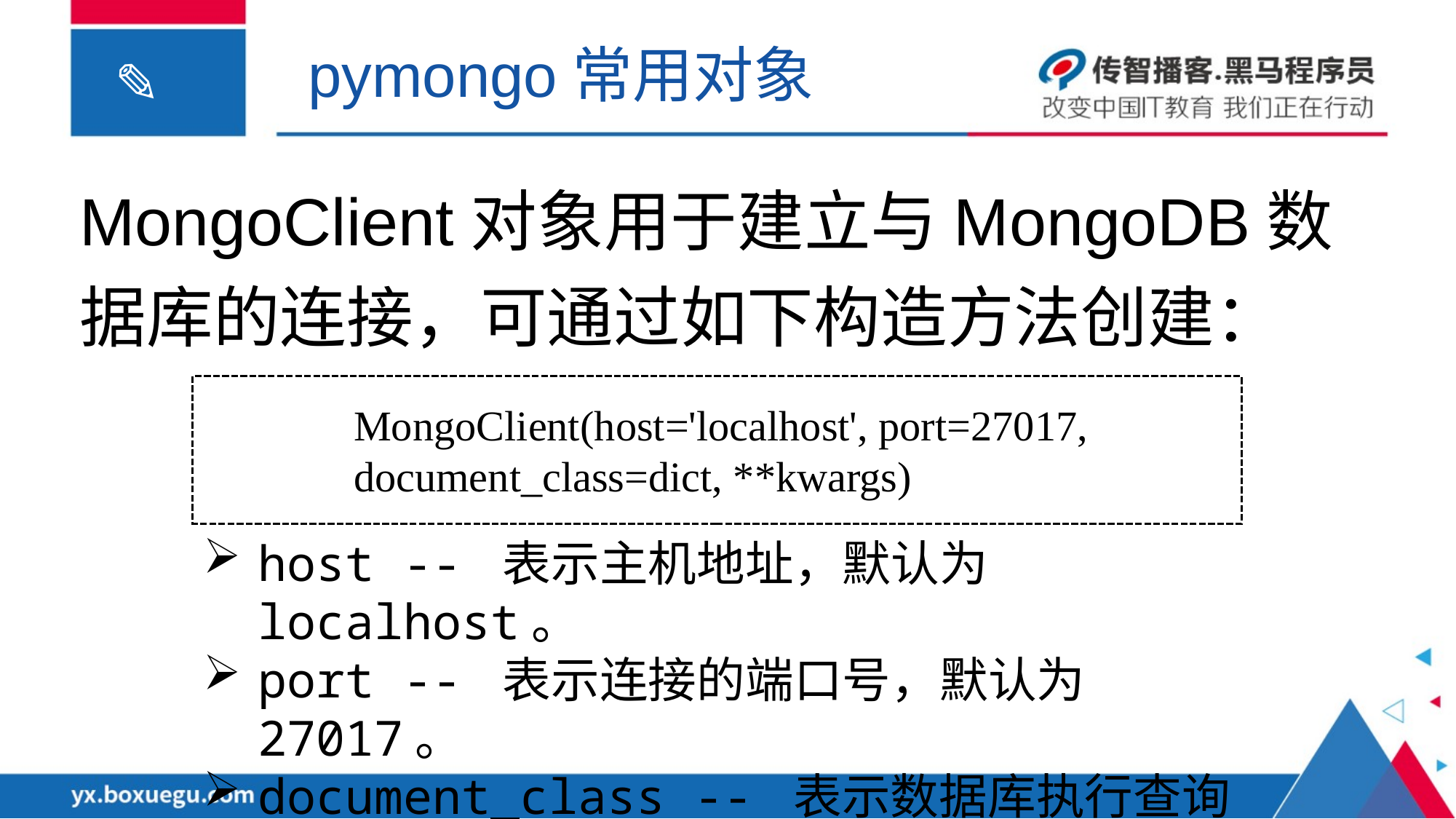

pymongo常用对象
MongoClient对象用于建立与MongoDB数据库的连接，可通过如下构造方法创建：

MongoClient(host='localhost', port=27017, document_class=dict, **kwargs)
host -- 表示主机地址，默认为localhost。
port -- 表示连接的端口号，默认为27017。
document_class -- 表示数据库执行查询操作后返回文档的类型，默认为dict。